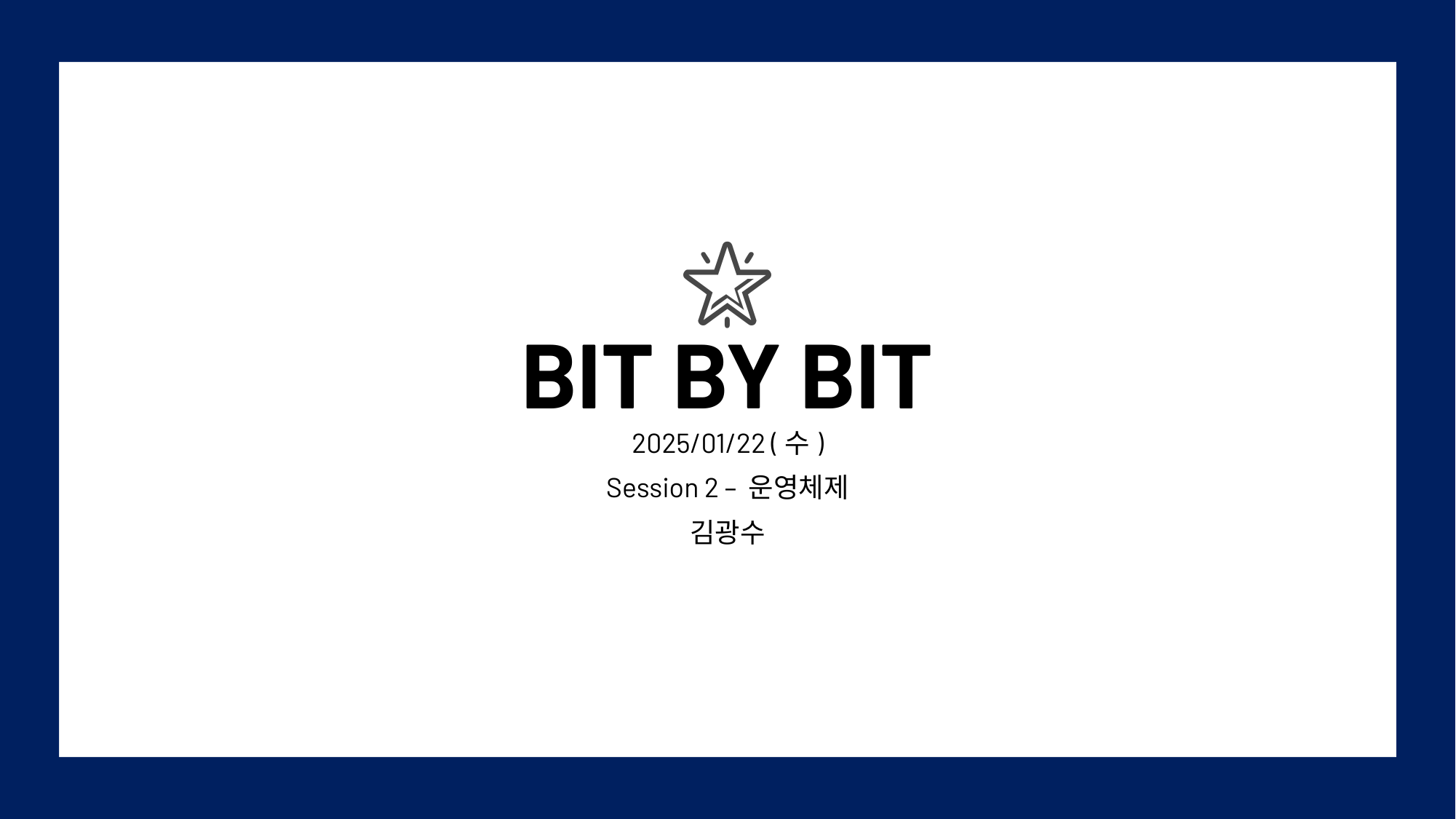

# 🌟 BIT BY BIT

2025/01/22 (수)
Session 2 – 운영체제
김광수